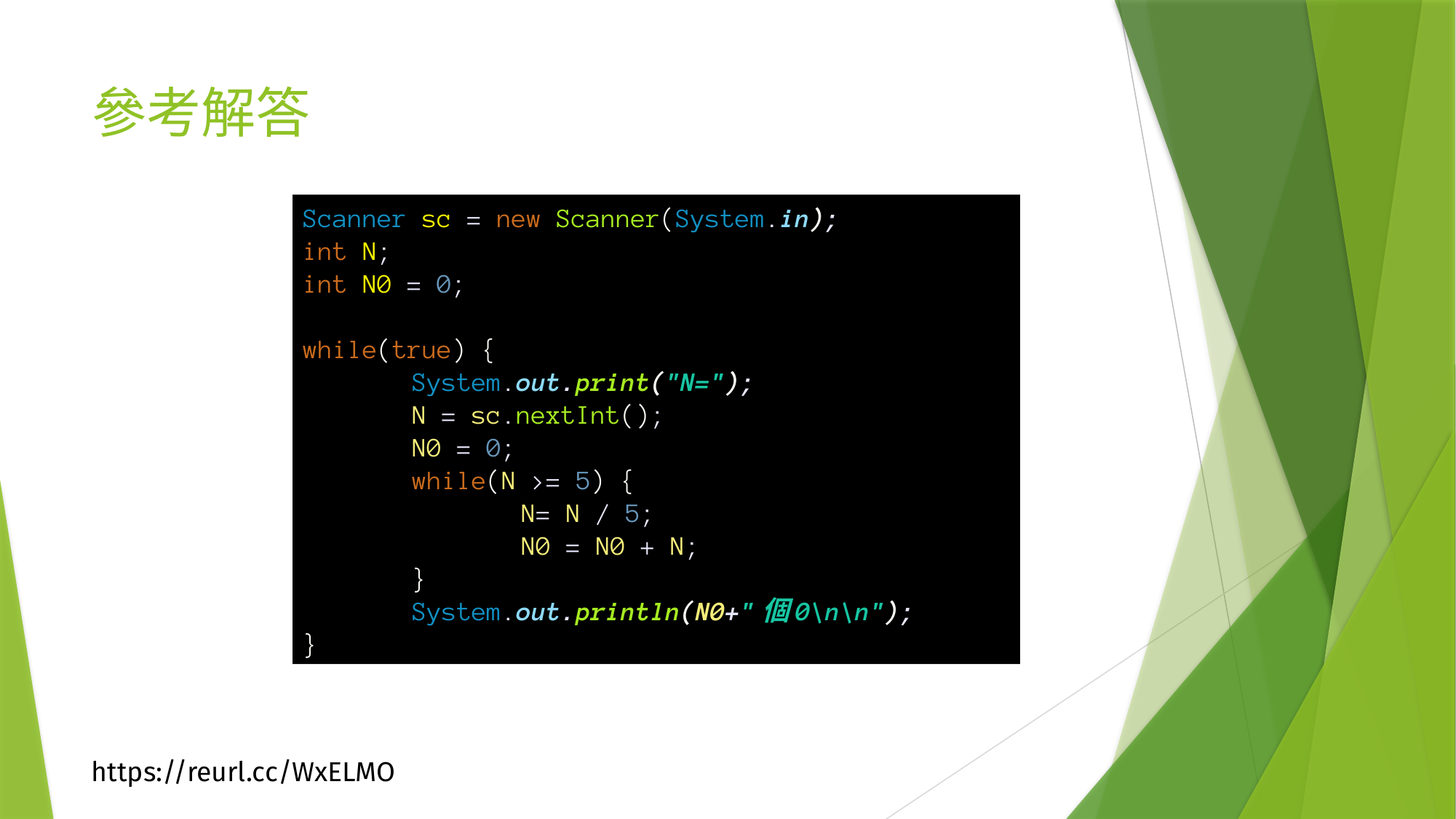

# 參考解答
Scanner sc = new Scanner(System.in);
int N;
int N0 = 0;

while(true) {
	System.out.print("N=");
	N = sc.nextInt();
	N0 = 0;
	while(N >= 5) {
		N= N / 5;
		N0 = N0 + N;
	}
	System.out.println(N0+"個0\n\n");
}